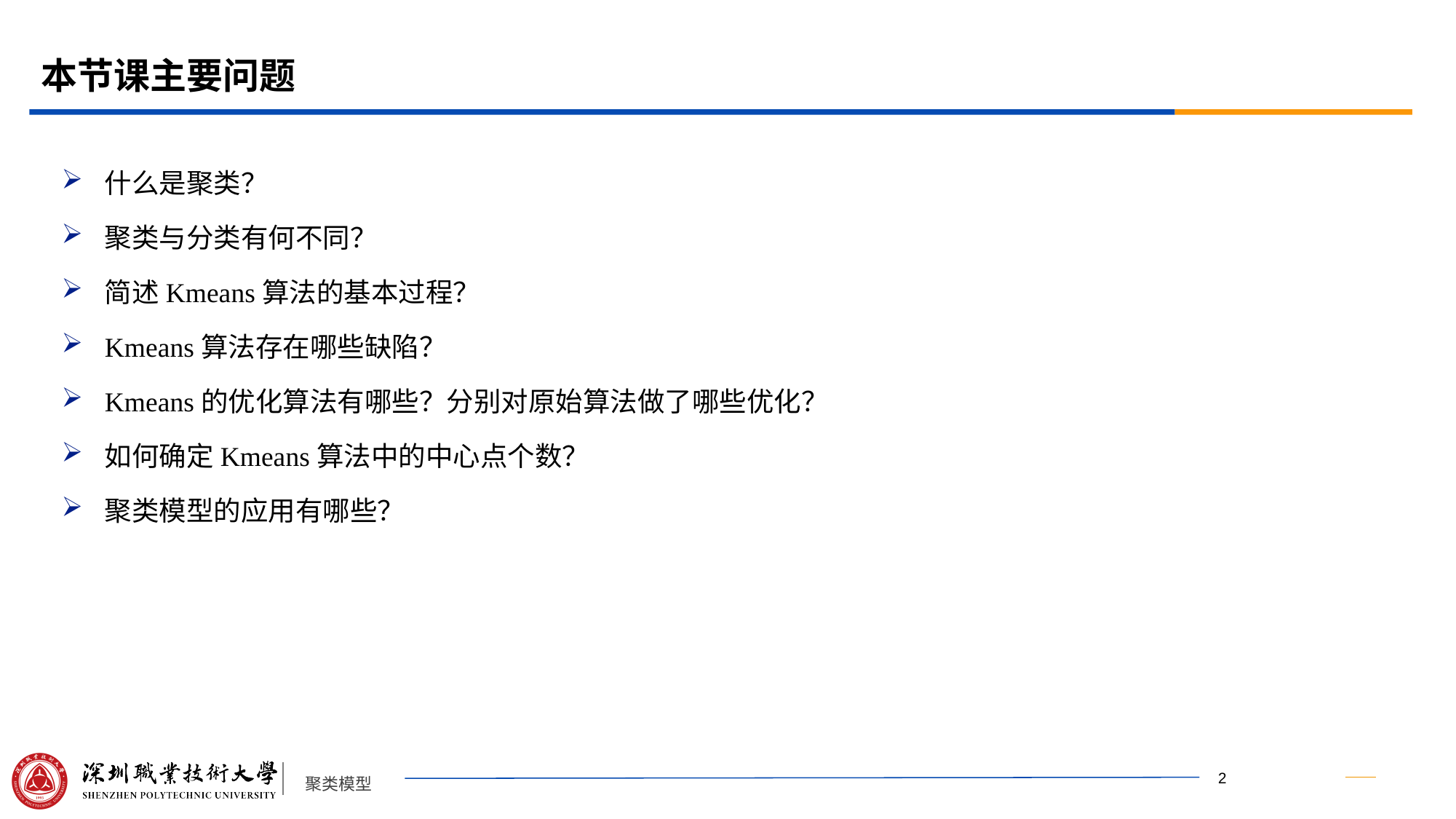

# 本节课主要问题
什么是聚类？
聚类与分类有何不同？
简述Kmeans算法的基本过程？
Kmeans算法存在哪些缺陷？
Kmeans的优化算法有哪些？分别对原始算法做了哪些优化？
如何确定Kmeans算法中的中心点个数？
聚类模型的应用有哪些？